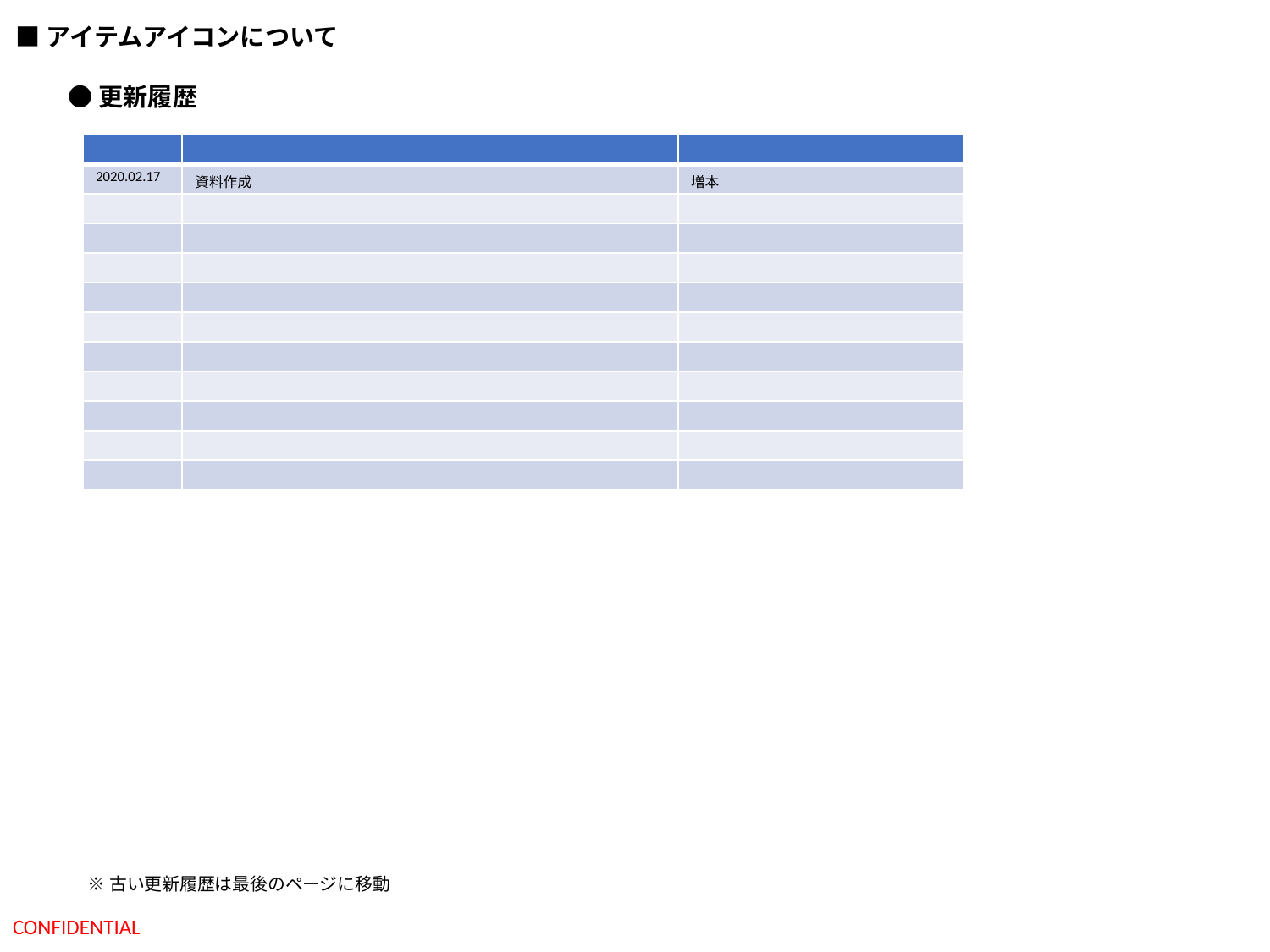

■アイテムアイコンについて
●更新履歴
|  |  |  |
| --- | --- | --- |
| 2020.02.17 | 資料作成 | 増本 |
|  |  |  |
|  |  |  |
|  |  |  |
|  |  |  |
|  |  |  |
|  |  |  |
|  |  |  |
|  |  |  |
|  |  |  |
|  |  |  |
※古い更新履歴は最後のページに移動

CONFIDENTIAL